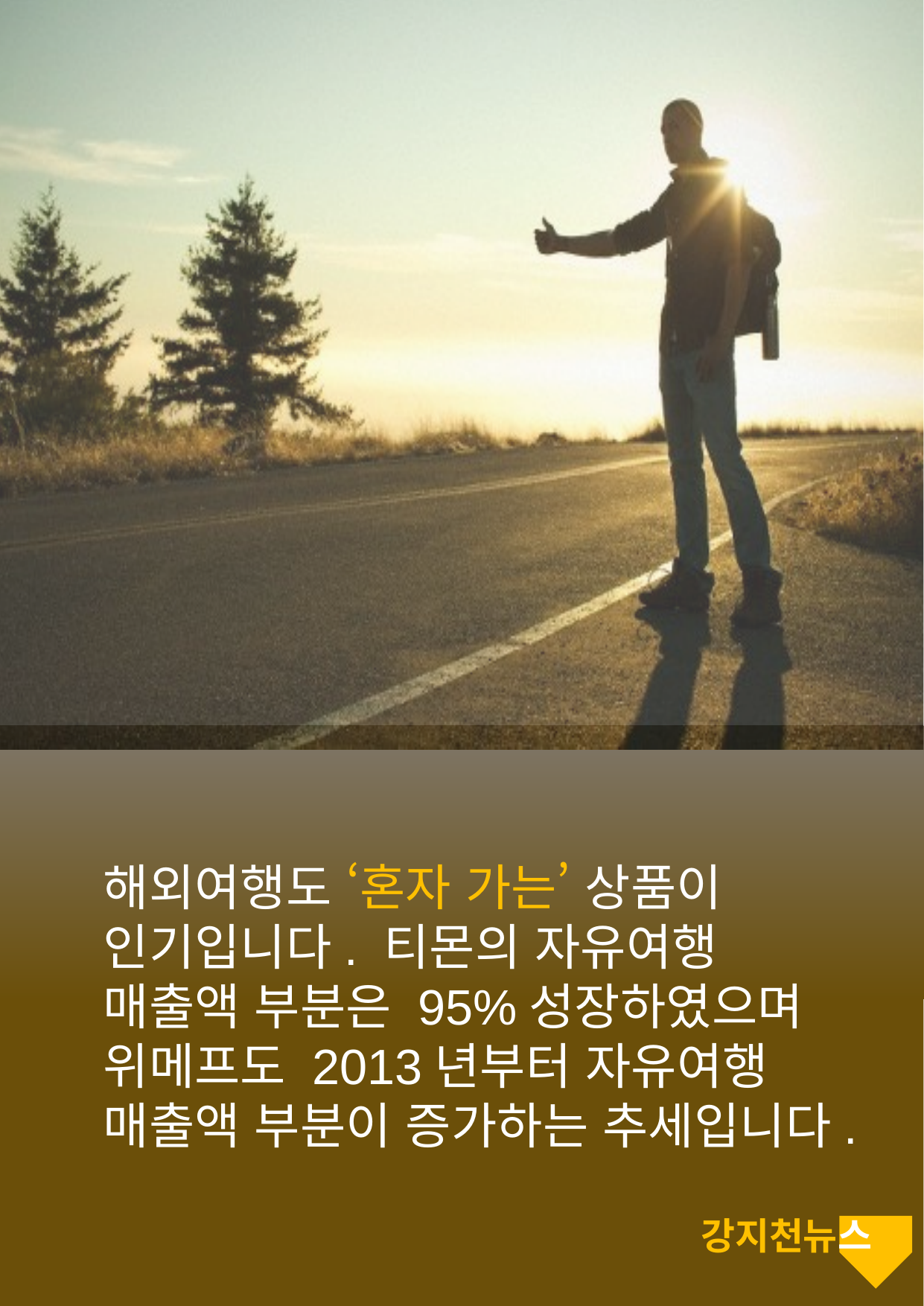

해외여행도 ‘혼자 가는’ 상품이 인기입니다. 티몬의 자유여행 매출액 부분은 95%성장하였으며 위메프도 2013년부터 자유여행 매출액 부분이 증가하는 추세입니다.
강지천뉴스